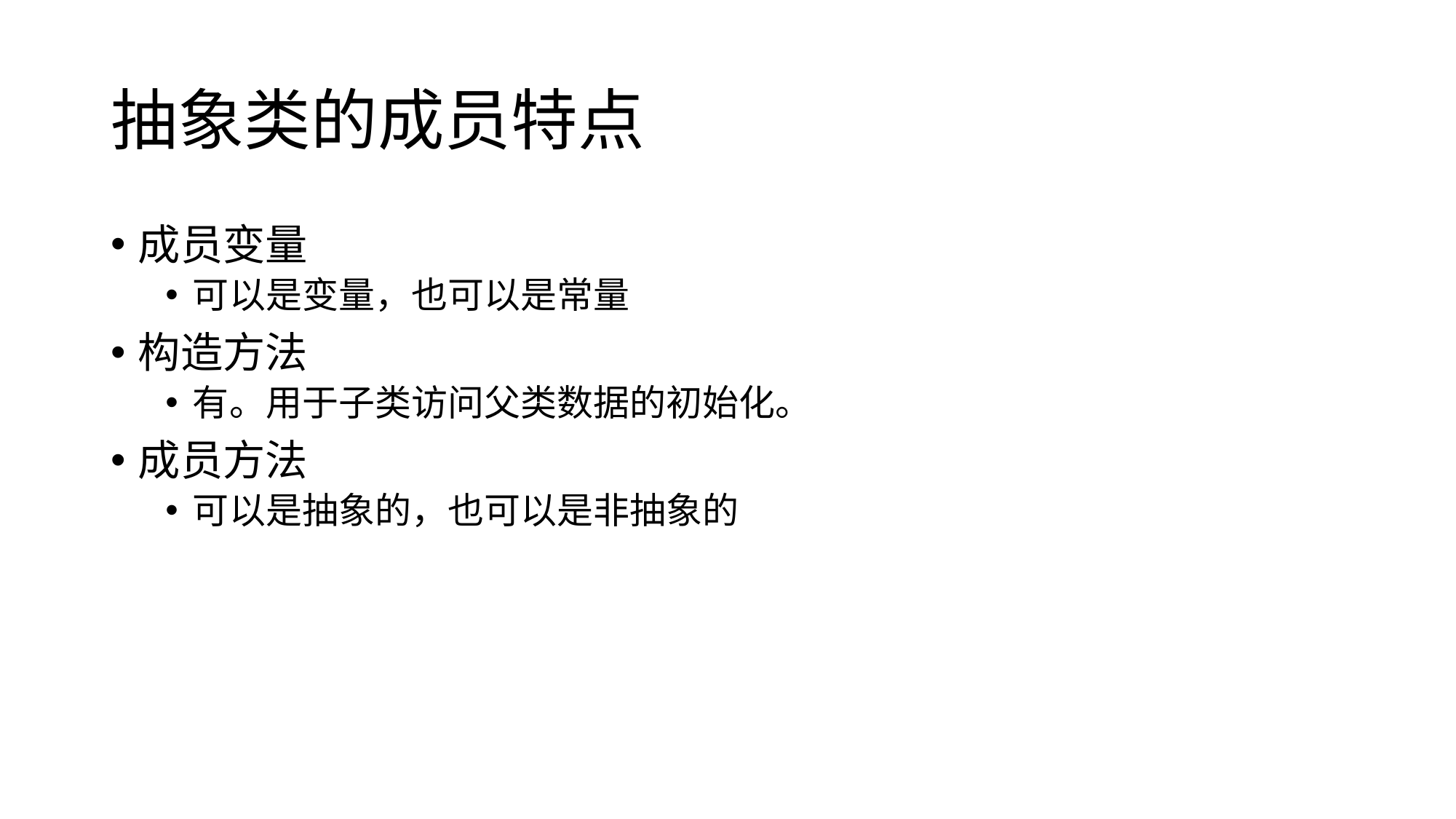

# 抽象类的成员特点
成员变量
可以是变量，也可以是常量
构造方法
有。用于子类访问父类数据的初始化。
成员方法
可以是抽象的，也可以是非抽象的